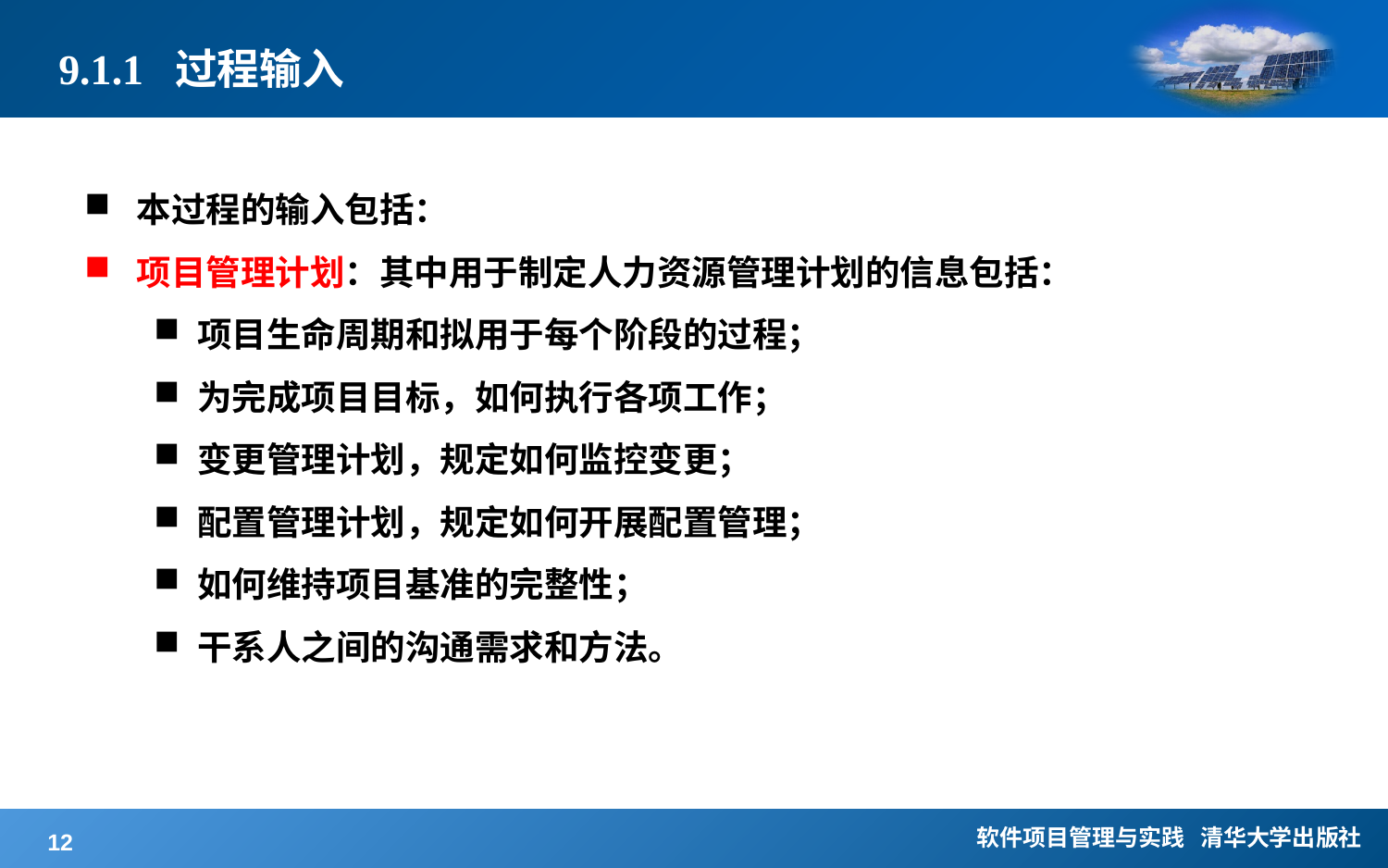

# 9.1.1  过程输入
本过程的输入包括：
项目管理计划：其中用于制定人力资源管理计划的信息包括：
项目生命周期和拟用于每个阶段的过程；
为完成项目目标，如何执行各项工作；
变更管理计划，规定如何监控变更；
配置管理计划，规定如何开展配置管理；
如何维持项目基准的完整性；
干系人之间的沟通需求和方法。